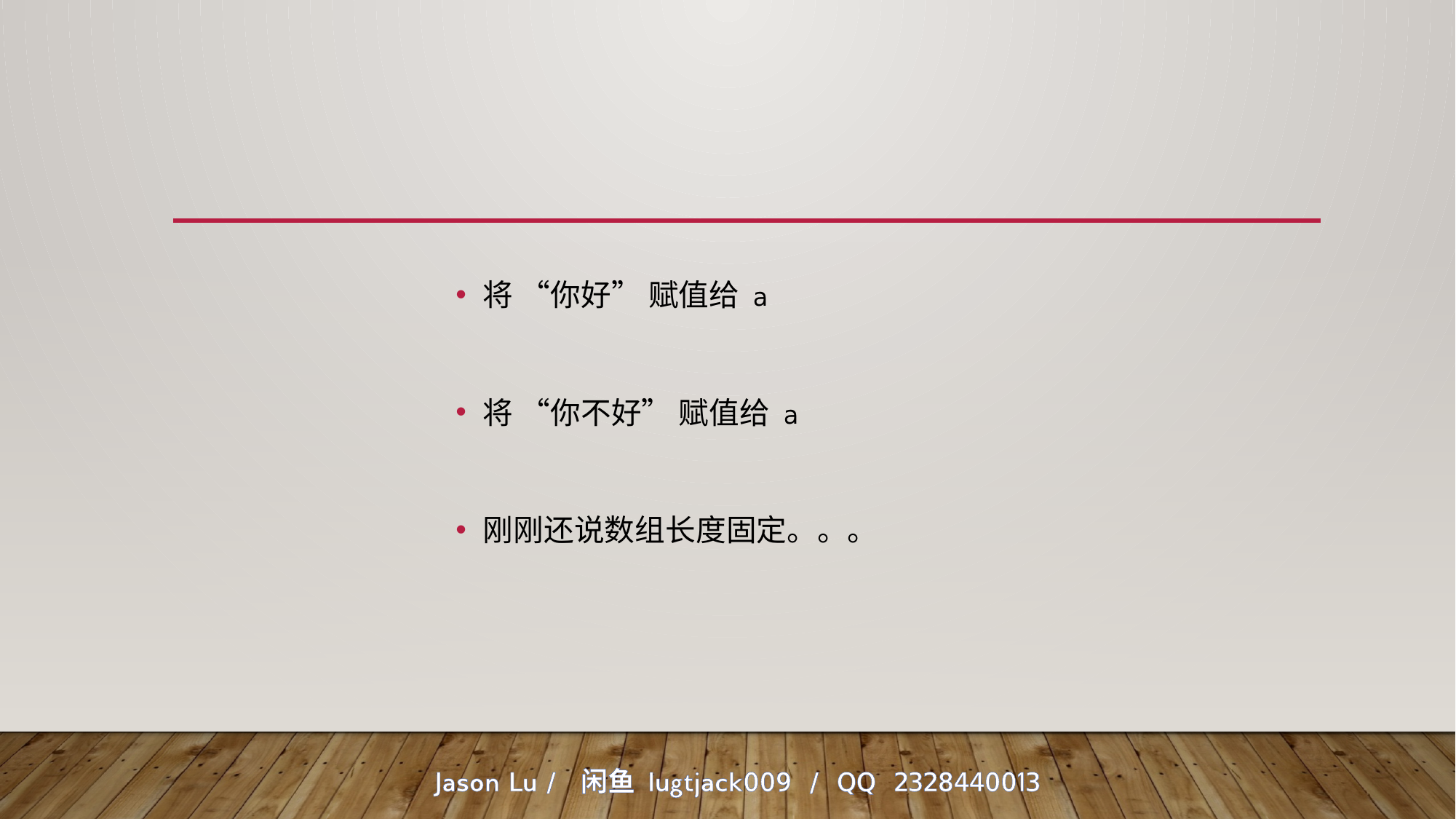

将 “你好” 赋值给 a

将 “你不好” 赋值给 a

刚刚还说数组长度固定。。。